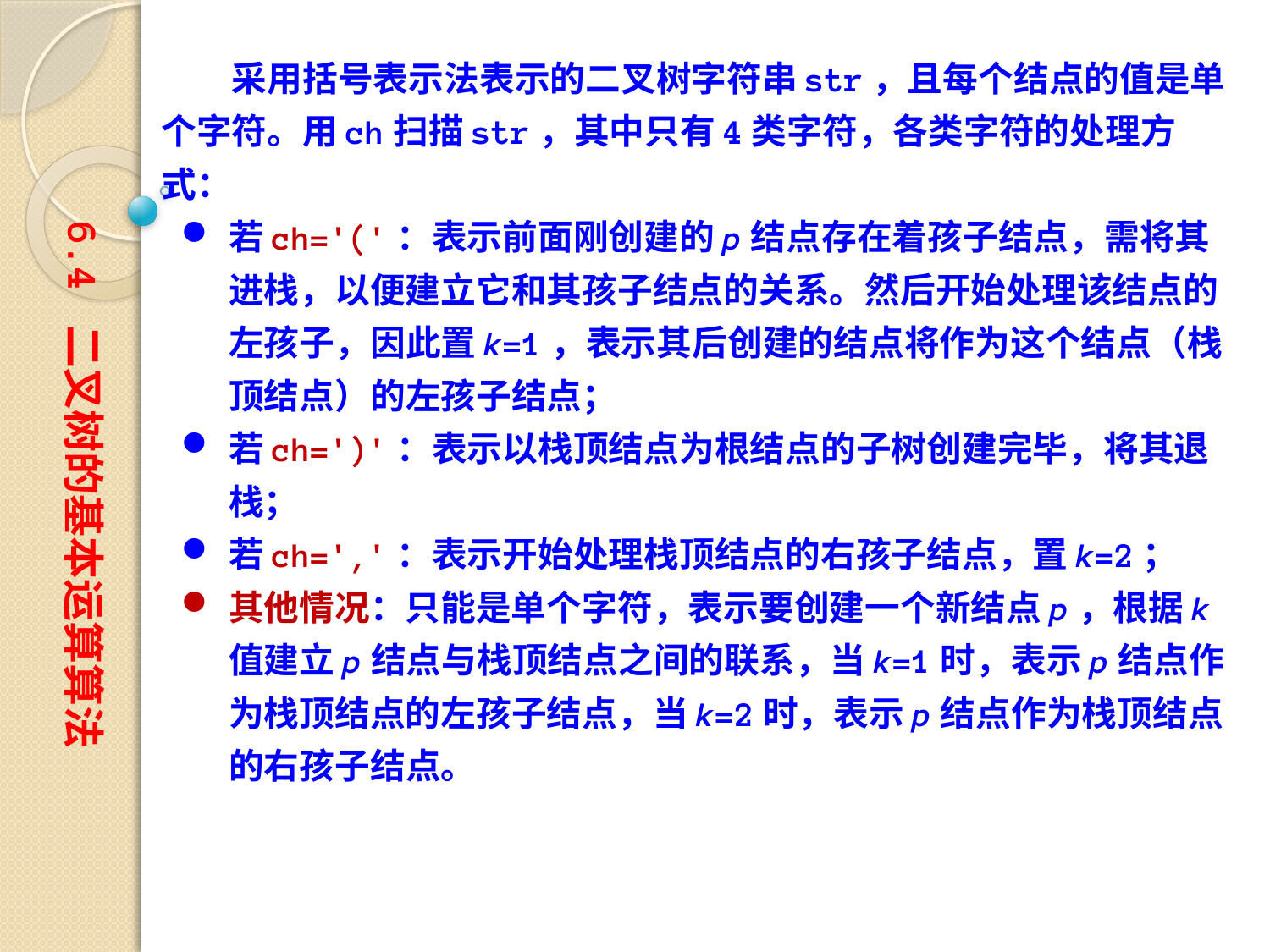

采用括号表示法表示的二叉树字符串str，且每个结点的值是单个字符。用ch扫描str，其中只有4类字符，各类字符的处理方式：
6.4 二叉树的基本运算算法
若ch='('：表示前面刚创建的p结点存在着孩子结点，需将其进栈，以便建立它和其孩子结点的关系。然后开始处理该结点的左孩子，因此置k=1，表示其后创建的结点将作为这个结点（栈顶结点）的左孩子结点；
若ch=')'：表示以栈顶结点为根结点的子树创建完毕，将其退栈；
若ch=','：表示开始处理栈顶结点的右孩子结点，置k=2；
其他情况：只能是单个字符，表示要创建一个新结点p，根据k值建立p结点与栈顶结点之间的联系，当k=1时，表示p结点作为栈顶结点的左孩子结点，当k=2时，表示p结点作为栈顶结点的右孩子结点。